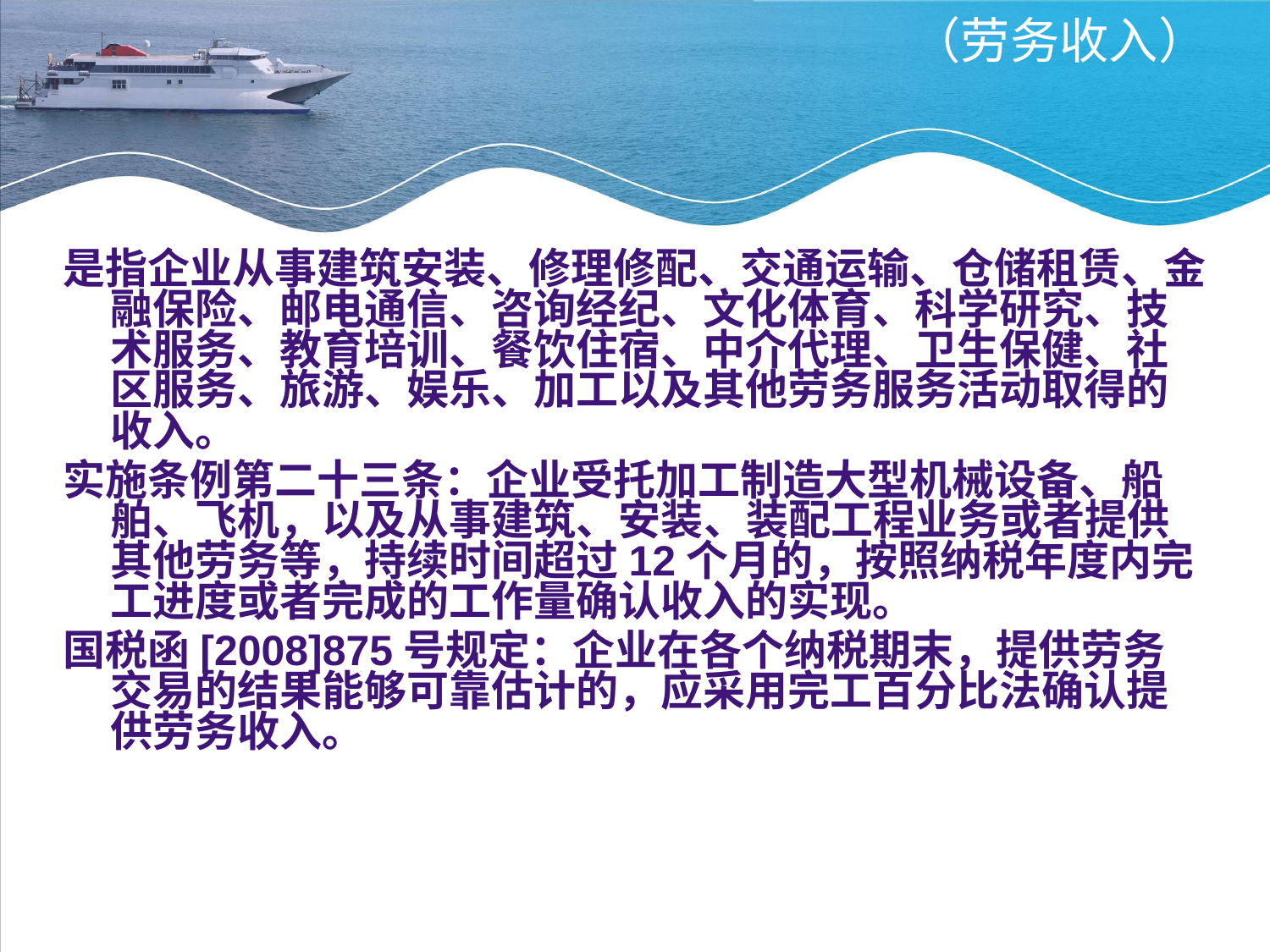

# （劳务收入）
是指企业从事建筑安装、修理修配、交通运输、仓储租赁、金融保险、邮电通信、咨询经纪、文化体育、科学研究、技术服务、教育培训、餐饮住宿、中介代理、卫生保健、社区服务、旅游、娱乐、加工以及其他劳务服务活动取得的收入。
实施条例第二十三条：企业受托加工制造大型机械设备、船舶、飞机，以及从事建筑、安装、装配工程业务或者提供其他劳务等，持续时间超过12个月的，按照纳税年度内完工进度或者完成的工作量确认收入的实现。
国税函[2008]875号规定：企业在各个纳税期末，提供劳务交易的结果能够可靠估计的，应采用完工百分比法确认提供劳务收入。